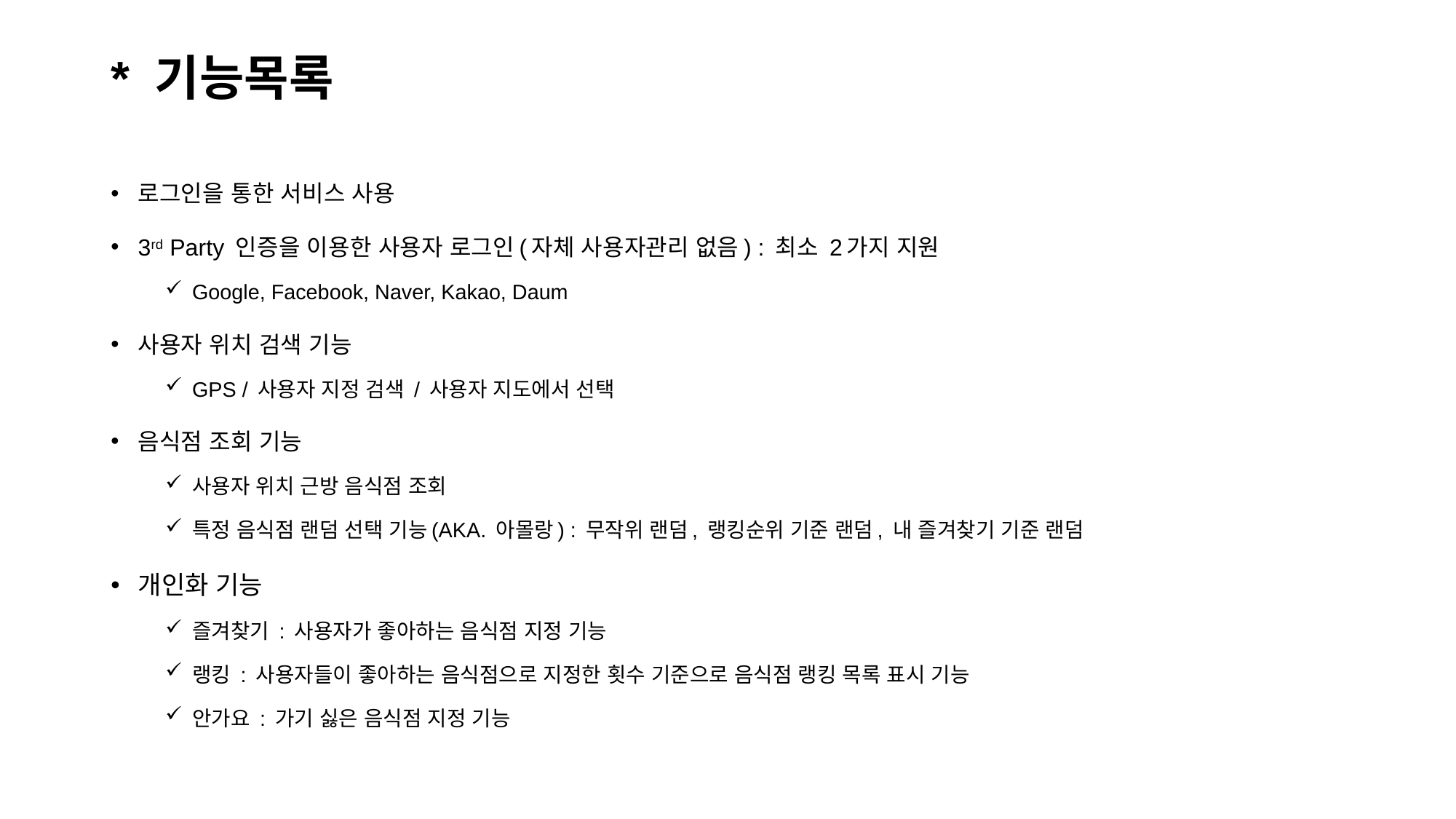

# * 기능목록
로그인을 통한 서비스 사용
3rd Party 인증을 이용한 사용자 로그인(자체 사용자관리 없음) : 최소 2가지 지원
Google, Facebook, Naver, Kakao, Daum
사용자 위치 검색 기능
GPS / 사용자 지정 검색 / 사용자 지도에서 선택
음식점 조회 기능
사용자 위치 근방 음식점 조회
특정 음식점 랜덤 선택 기능(AKA. 아몰랑) : 무작위 랜덤, 랭킹순위 기준 랜덤, 내 즐겨찾기 기준 랜덤
개인화 기능
즐겨찾기 : 사용자가 좋아하는 음식점 지정 기능
랭킹 : 사용자들이 좋아하는 음식점으로 지정한 횟수 기준으로 음식점 랭킹 목록 표시 기능
안가요 : 가기 싫은 음식점 지정 기능